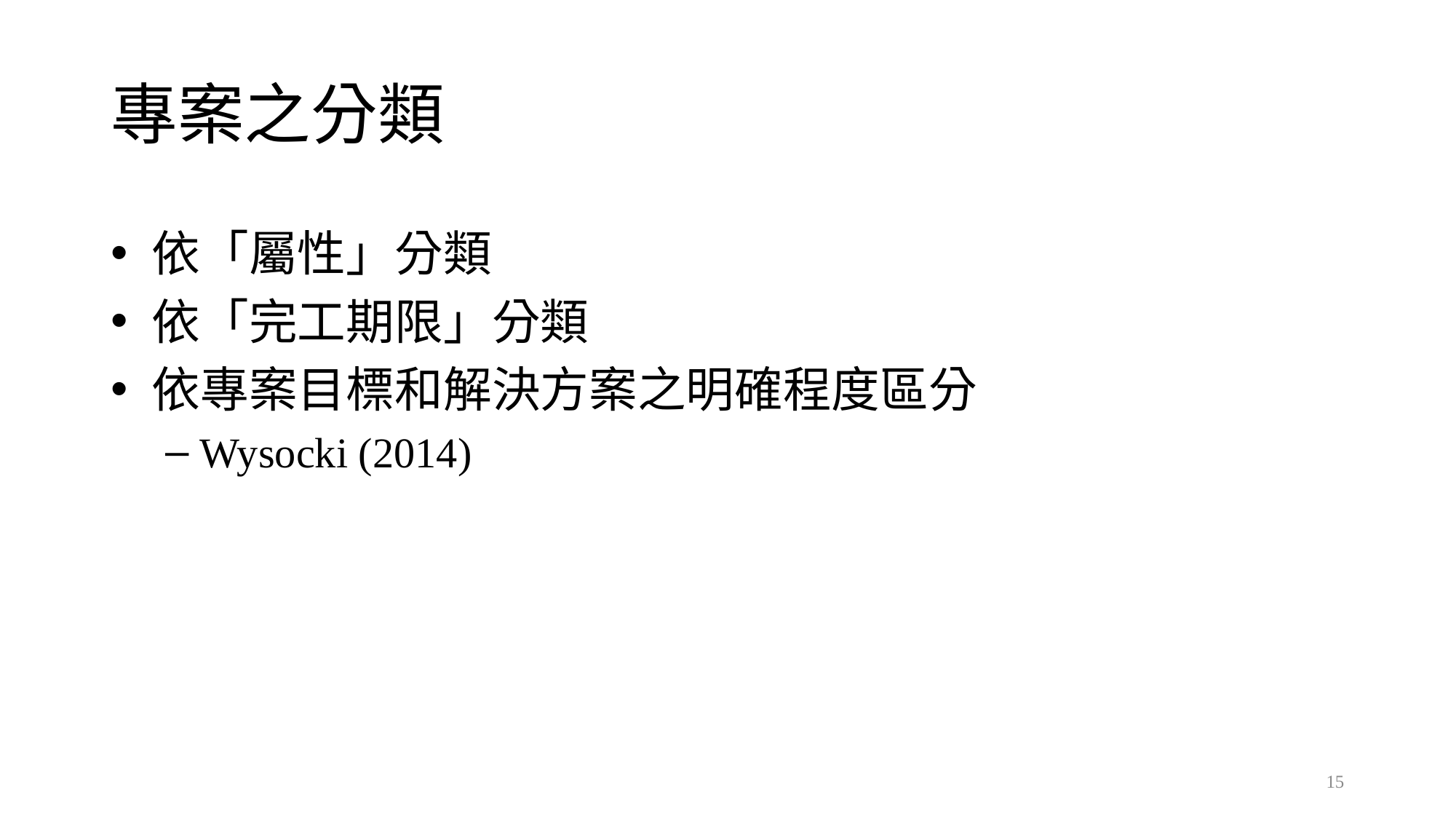

# 專案之分類
依「屬性」分類
依「完工期限」分類
依專案目標和解決方案之明確程度區分
Wysocki (2014)

15